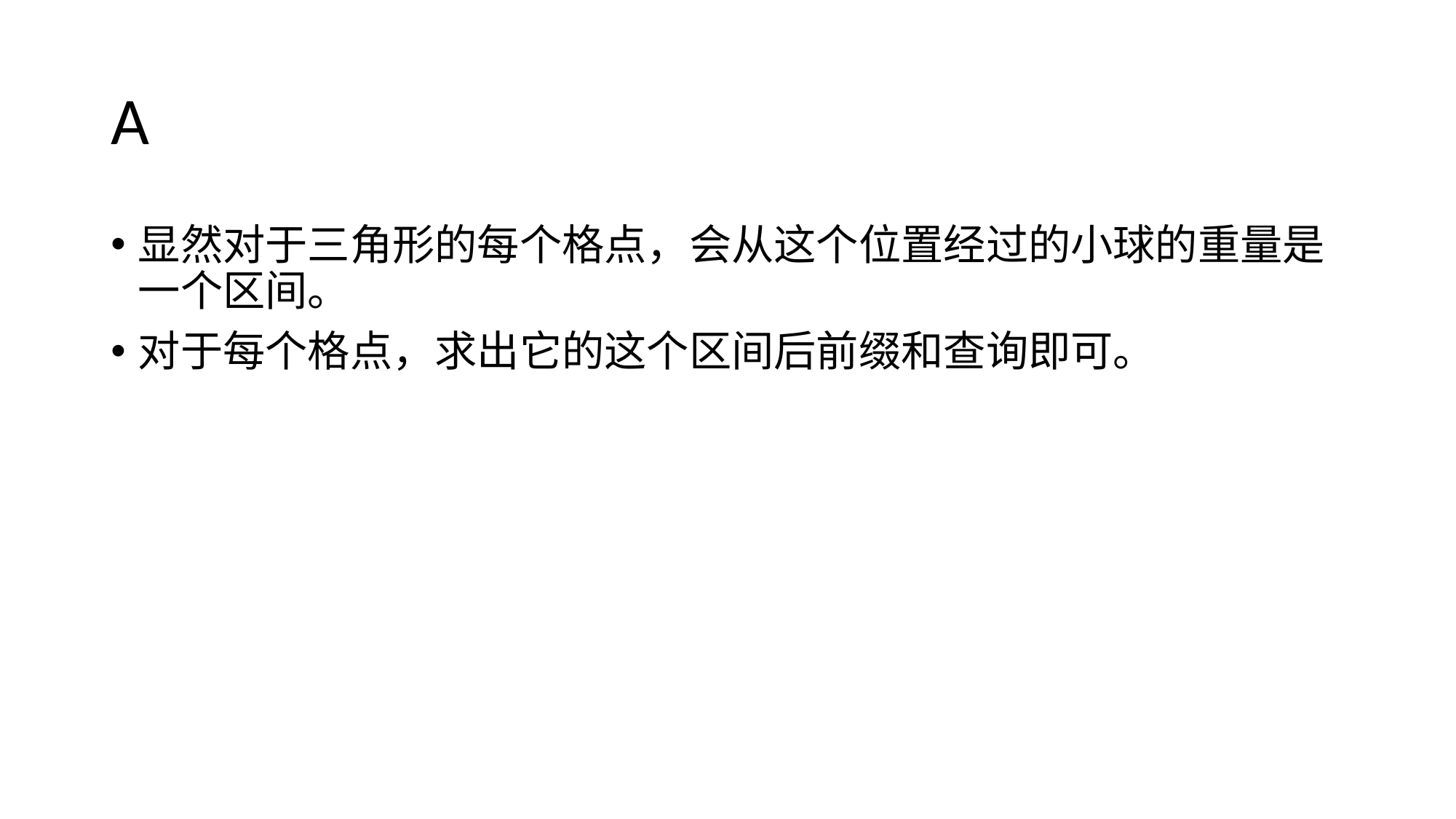

# A
显然对于三角形的每个格点，会从这个位置经过的小球的重量是一个区间。
对于每个格点，求出它的这个区间后前缀和查询即可。